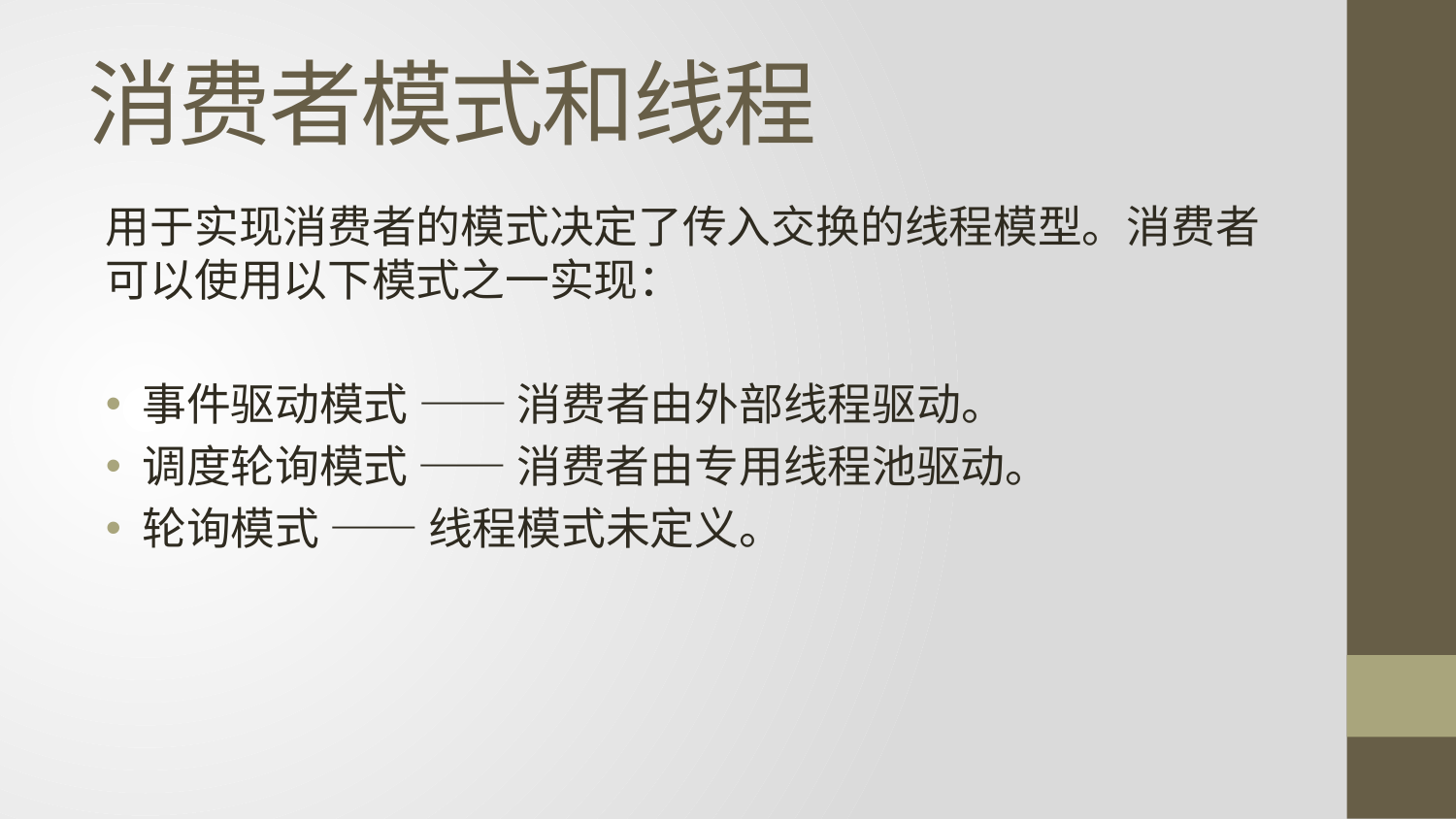

# 消费者模式和线程
用于实现消费者的模式决定了传入交换的线程模型。消费者可以使用以下模式之一实现：

事件驱动模式 —— 消费者由外部线程驱动。
调度轮询模式 —— 消费者由专用线程池驱动。
轮询模式 —— 线程模式未定义。